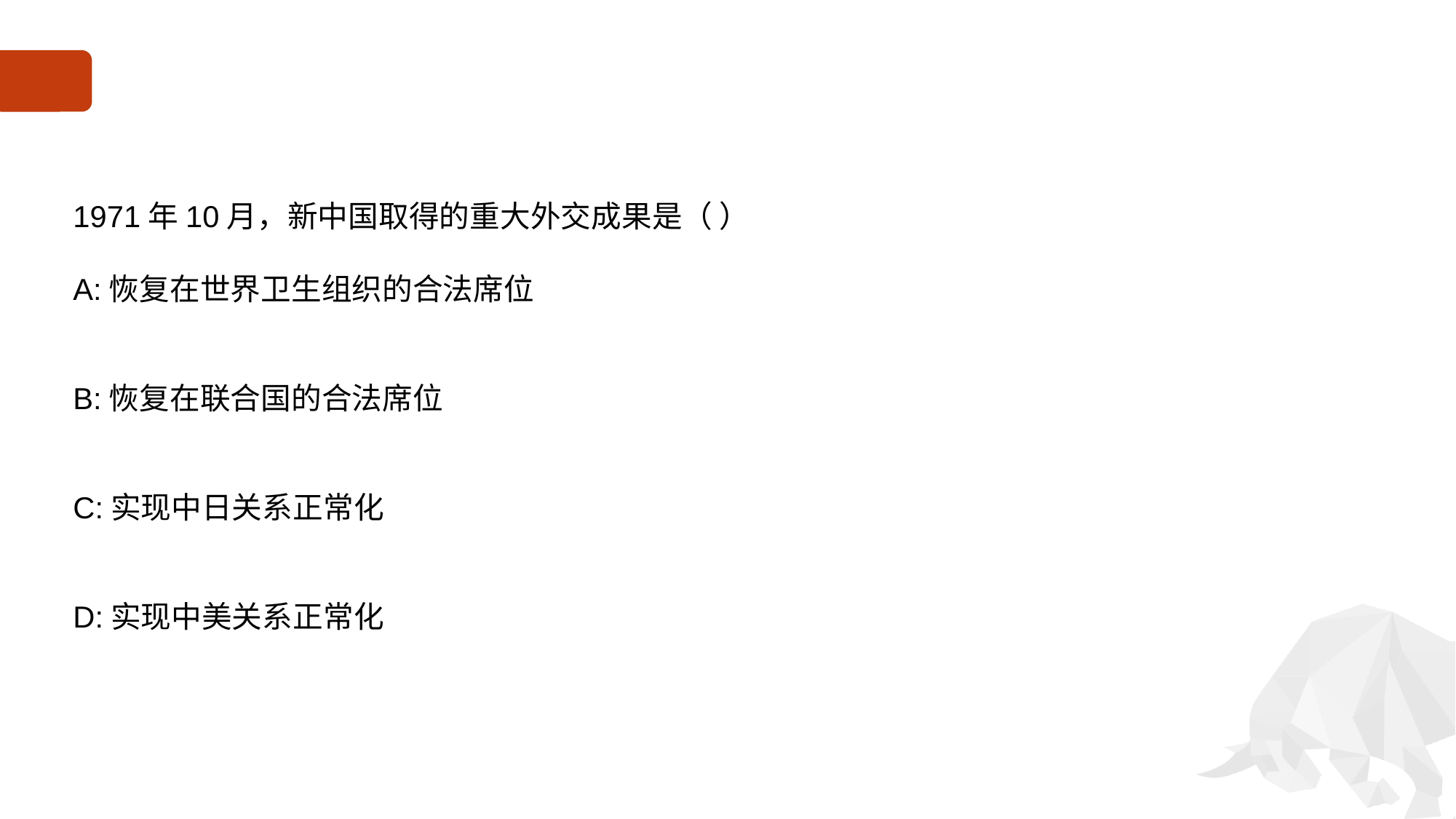

#
1971年10月，新中国取得的重大外交成果是（ ）

A:恢复在世界卫生组织的合法席位

B:恢复在联合国的合法席位

C:实现中日关系正常化

D:实现中美关系正常化